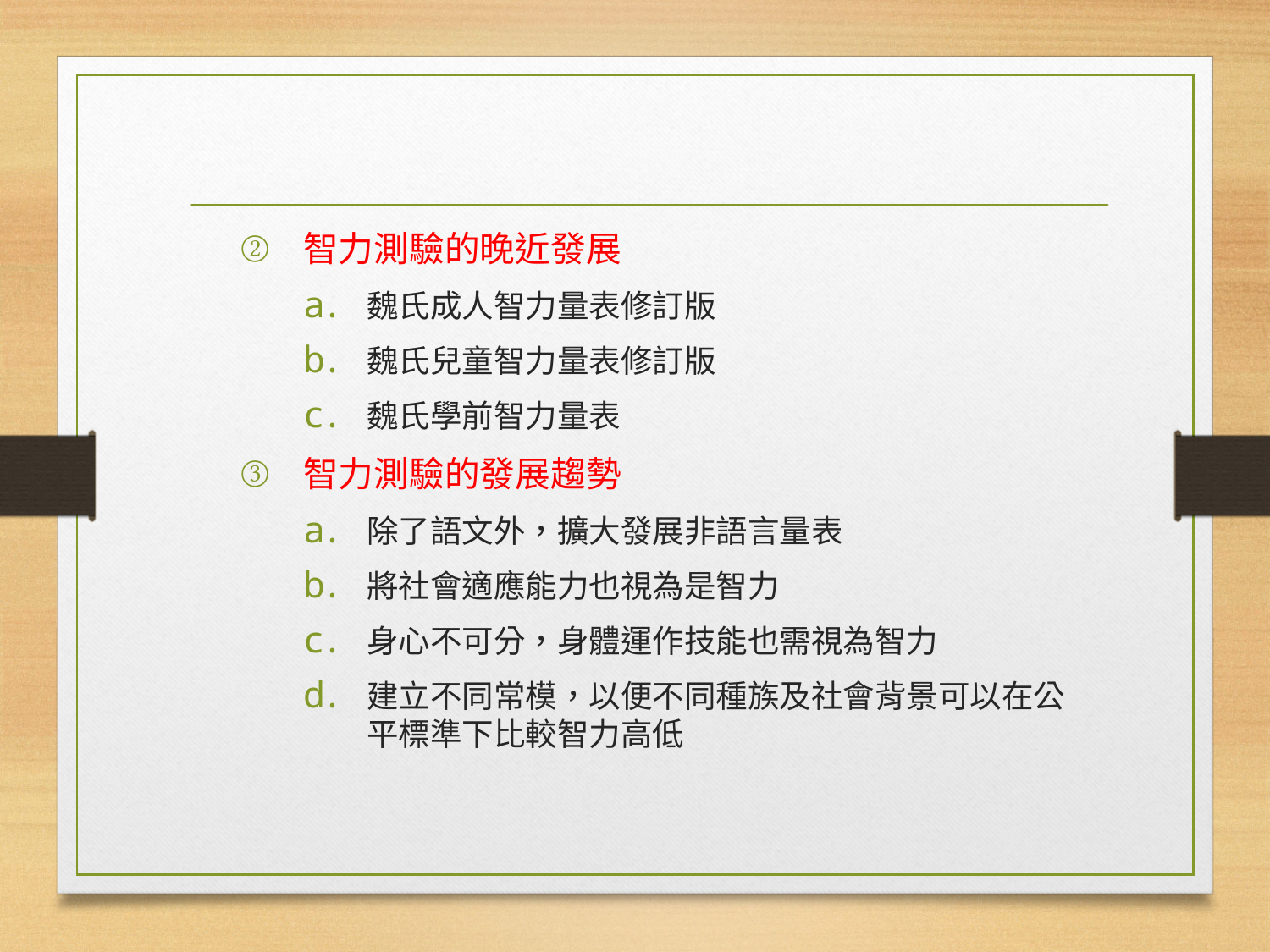

#
智力測驗的晚近發展
魏氏成人智力量表修訂版
魏氏兒童智力量表修訂版
魏氏學前智力量表
智力測驗的發展趨勢
除了語文外，擴大發展非語言量表
將社會適應能力也視為是智力
身心不可分，身體運作技能也需視為智力
建立不同常模，以便不同種族及社會背景可以在公平標準下比較智力高低